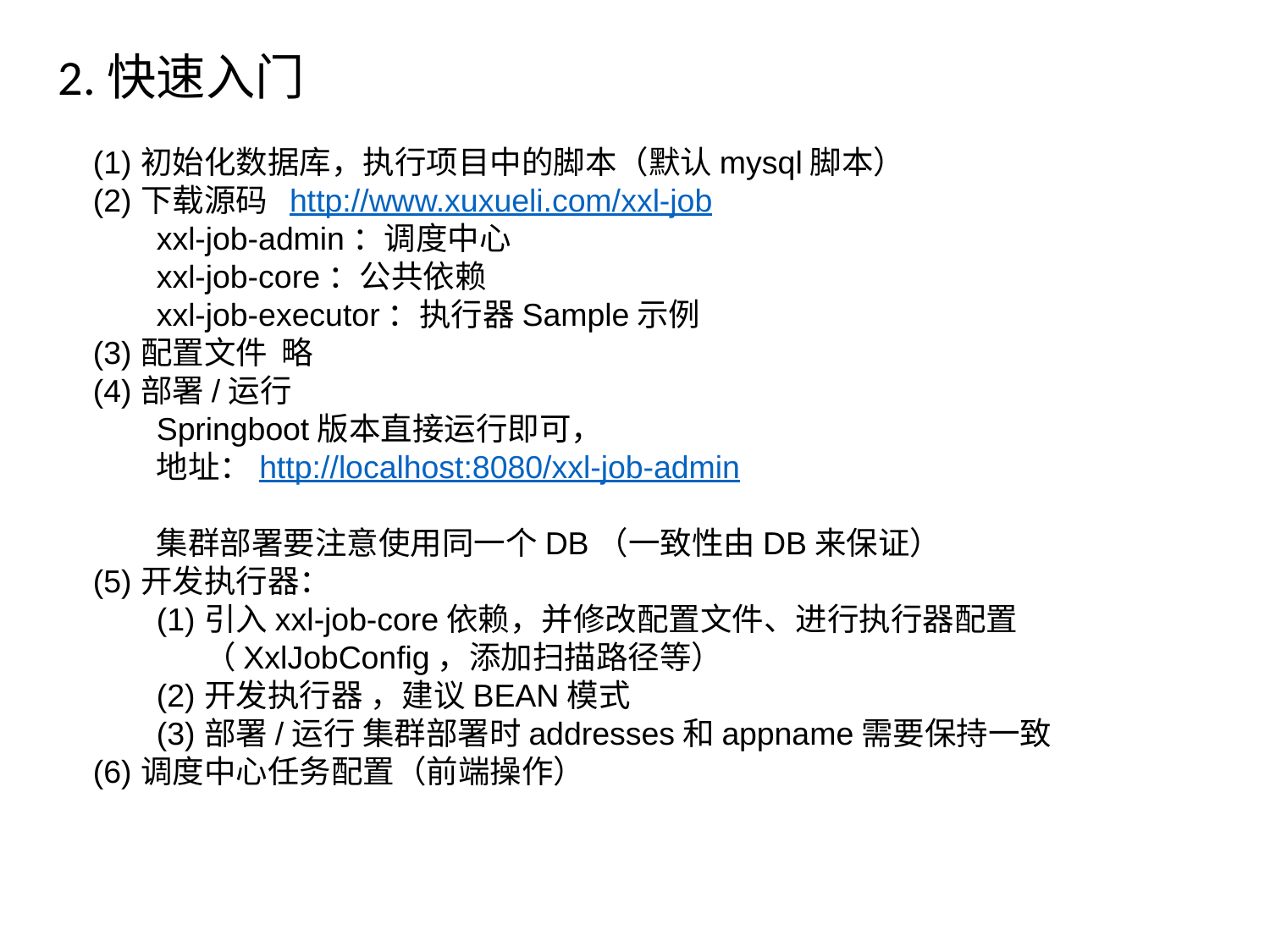

2.快速入门
初始化数据库，执行项目中的脚本（默认mysql脚本）
下载源码  http://www.xuxueli.com/xxl-job
xxl-job-admin：调度中心
xxl-job-core：公共依赖
xxl-job-executor：执行器Sample示例
配置文件  略
部署/运行
Springboot版本直接运行即可，
地址：http://localhost:8080/xxl-job-admin

集群部署要注意使用同一个DB（一致性由DB来保证）
开发执行器：
引入xxl-job-core依赖，并修改配置文件、进行执行器配置（XxlJobConfig，添加扫描路径等）
开发执行器 ，建议BEAN模式
部署/运行 集群部署时addresses和appname需要保持一致
调度中心任务配置（前端操作）
点击添加文本
点击添加文本
点击添加文本
点击添加文本
点击添加文本
点击添加文本
点击添加文本